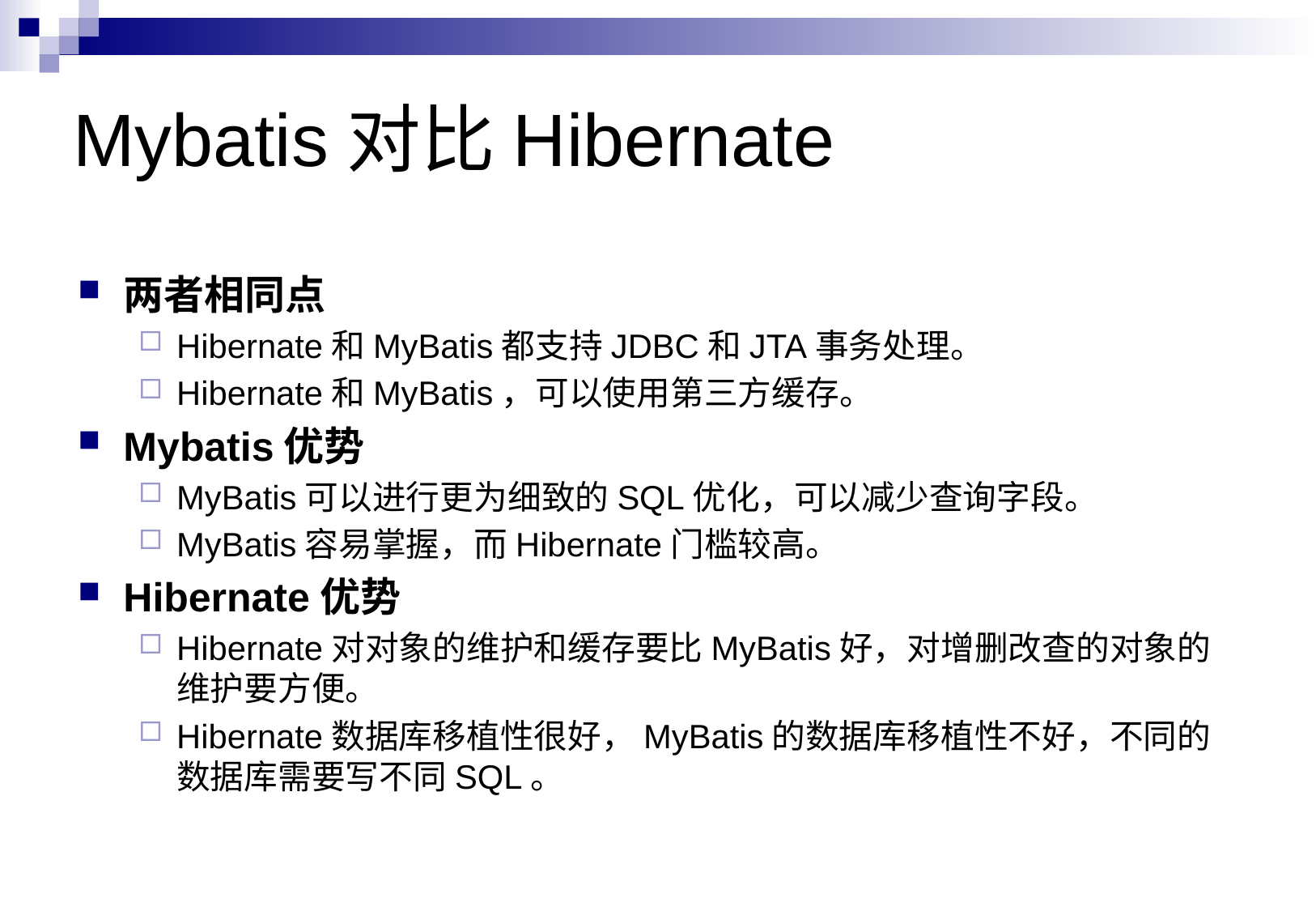

# Mybatis对比Hibernate
两者相同点
Hibernate和MyBatis都支持JDBC和JTA事务处理。
Hibernate和MyBatis，可以使用第三方缓存。
Mybatis优势
MyBatis可以进行更为细致的SQL优化，可以减少查询字段。
MyBatis容易掌握，而Hibernate门槛较高。
Hibernate优势
Hibernate对对象的维护和缓存要比MyBatis好，对增删改查的对象的维护要方便。
Hibernate数据库移植性很好，MyBatis的数据库移植性不好，不同的数据库需要写不同SQL。